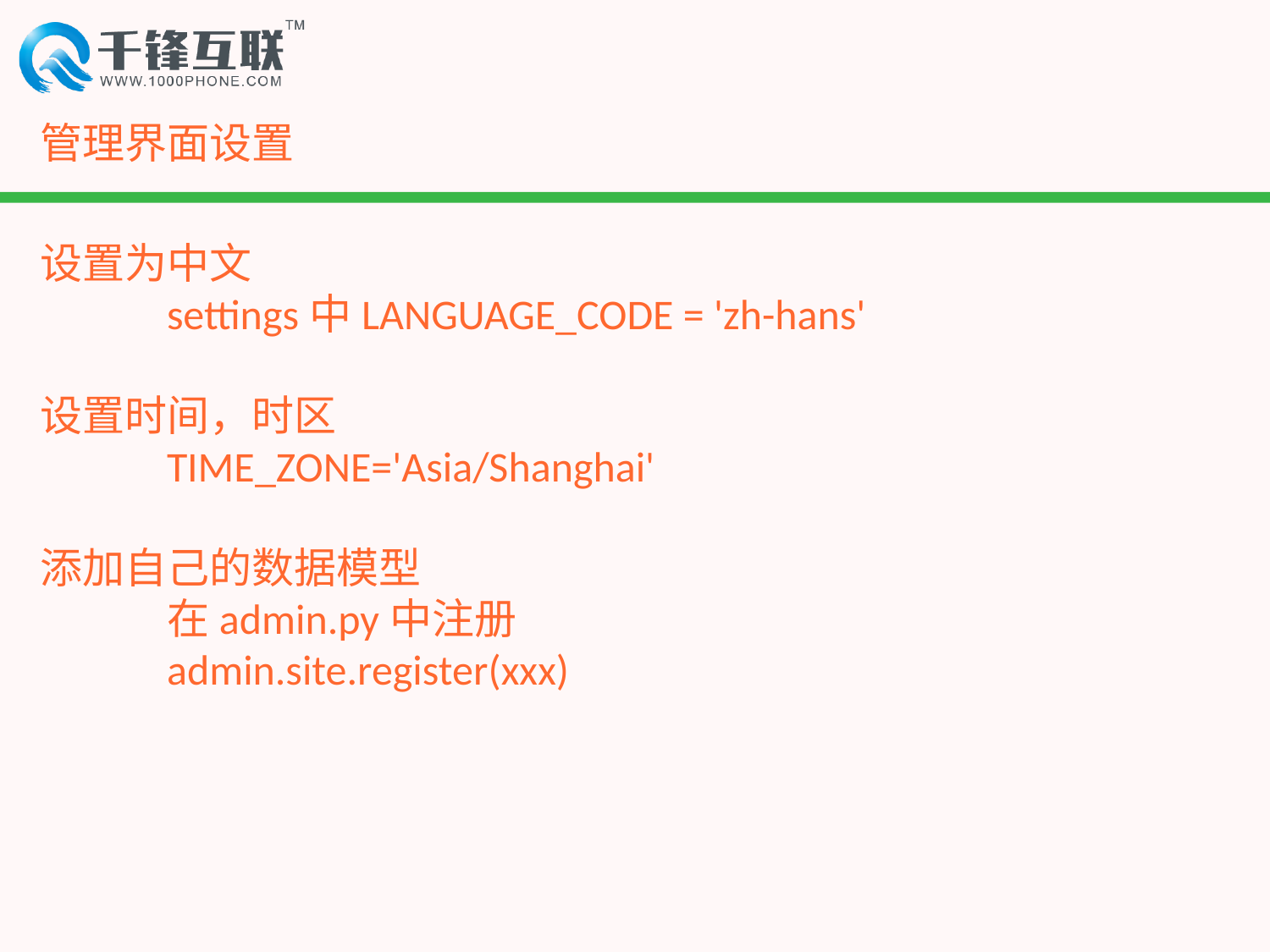

# 管理界面设置
设置为中文
	settings中LANGUAGE_CODE = 'zh-hans'

设置时间，时区
	TIME_ZONE='Asia/Shanghai'

添加自己的数据模型
	在admin.py中注册
	admin.site.register(xxx)